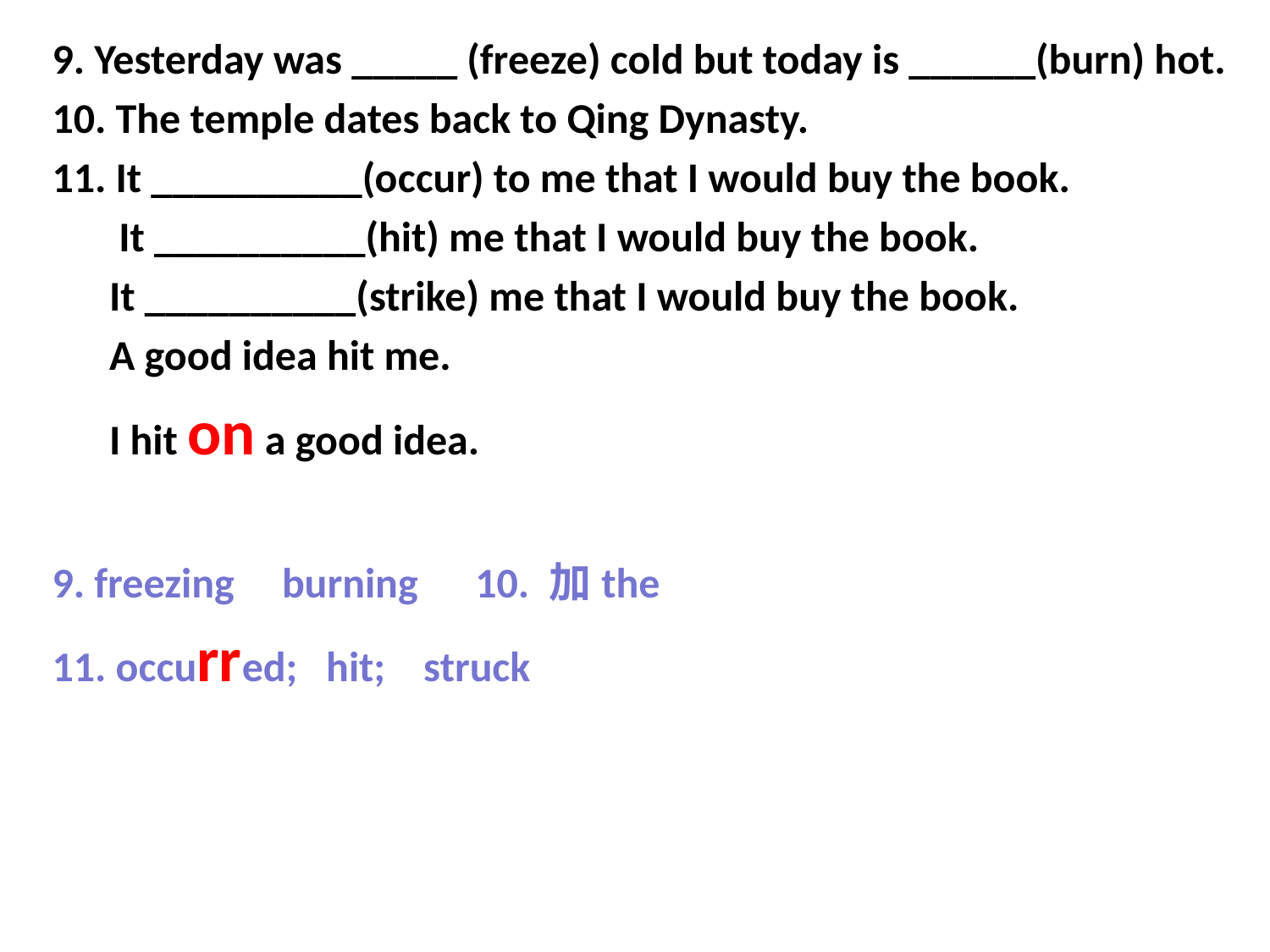

9. Yesterday was _____ (freeze) cold but today is ______(burn) hot.
10. The temple dates back to Qing Dynasty.
11. It __________(occur) to me that I would buy the book.
       It __________(hit) me that I would buy the book.
      It __________(strike) me that I would buy the book.
      A good idea hit me.
      I hit on a good idea.

9. freezing     burning      10. 加the
11. occurred;   hit;    struck